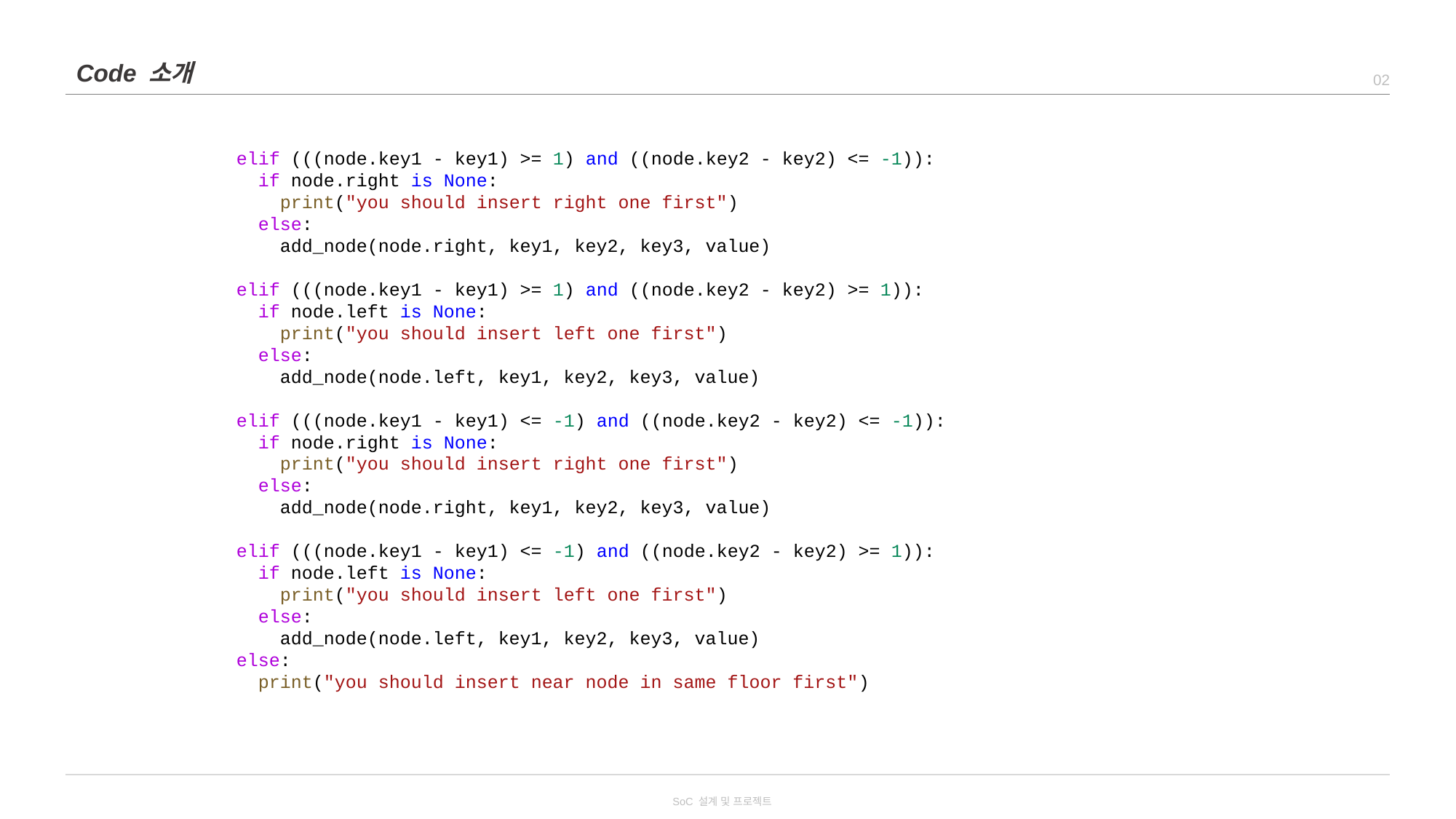

| Code 소개 | 02 |
| --- | --- |

              elif (((node.key1 - key1) >= 1) and ((node.key2 - key2) <= -1)):
                if node.right is None:
                  print("you should insert right one first")
                else:
                  add_node(node.right, key1, key2, key3, value)
              elif (((node.key1 - key1) >= 1) and ((node.key2 - key2) >= 1)):
                if node.left is None:
                  print("you should insert left one first")
                else:
                  add_node(node.left, key1, key2, key3, value)
              elif (((node.key1 - key1) <= -1) and ((node.key2 - key2) <= -1)):
                if node.right is None:
                  print("you should insert right one first")
                else:
                  add_node(node.right, key1, key2, key3, value)
              elif (((node.key1 - key1) <= -1) and ((node.key2 - key2) >= 1)):
                if node.left is None:
                  print("you should insert left one first")
                else:
                  add_node(node.left, key1, key2, key3, value)
              else:
                print("you should insert near node in same floor first")

| SoC 설계 및 프로젝트 |
| --- |